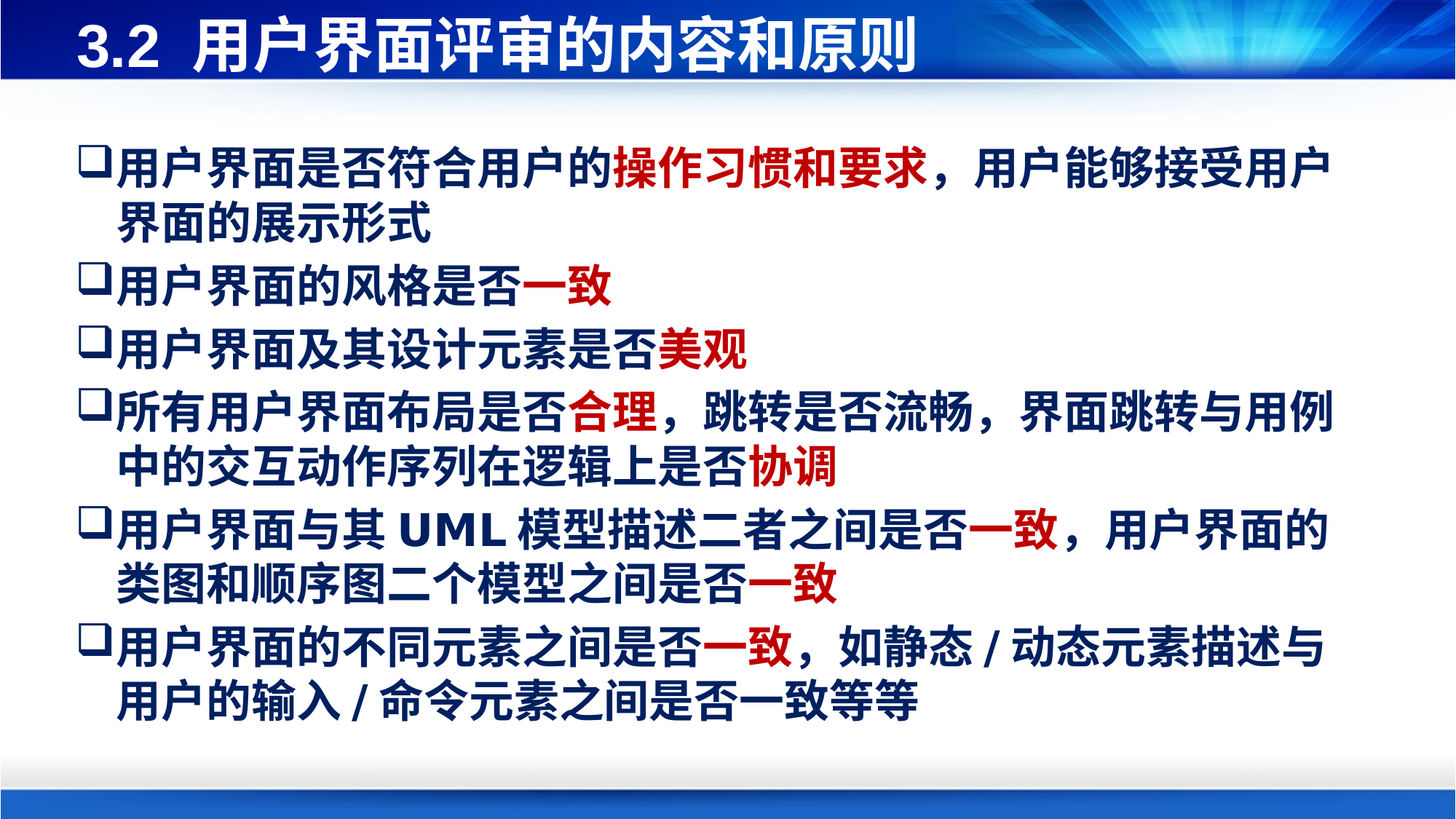

# 3.2 用户界面评审的内容和原则
用户界面是否符合用户的操作习惯和要求，用户能够接受用户界面的展示形式
用户界面的风格是否一致
用户界面及其设计元素是否美观
所有用户界面布局是否合理，跳转是否流畅，界面跳转与用例中的交互动作序列在逻辑上是否协调
用户界面与其UML模型描述二者之间是否一致，用户界面的类图和顺序图二个模型之间是否一致
用户界面的不同元素之间是否一致，如静态/动态元素描述与用户的输入/命令元素之间是否一致等等